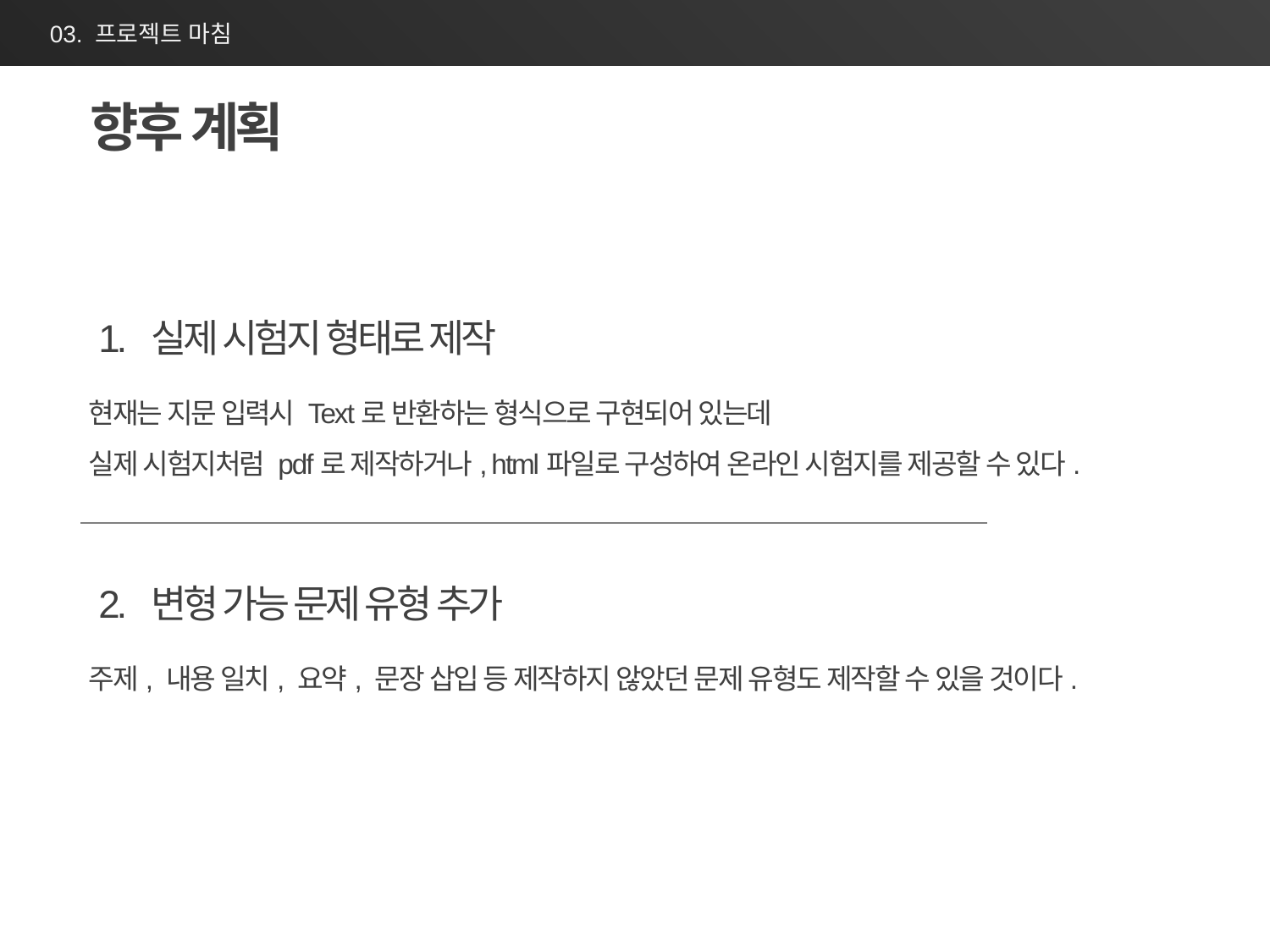

03. 프로젝트 마침
향후 계획
1.  실제 시험지 형태로 제작
현재는 지문 입력시 Text로 반환하는 형식으로 구현되어 있는데
실제 시험지처럼 pdf로 제작하거나, html파일로 구성하여 온라인 시험지를 제공할 수 있다.
2.  변형 가능 문제 유형 추가
주제, 내용 일치, 요약, 문장 삽입 등 제작하지 않았던 문제 유형도 제작할 수 있을 것이다.